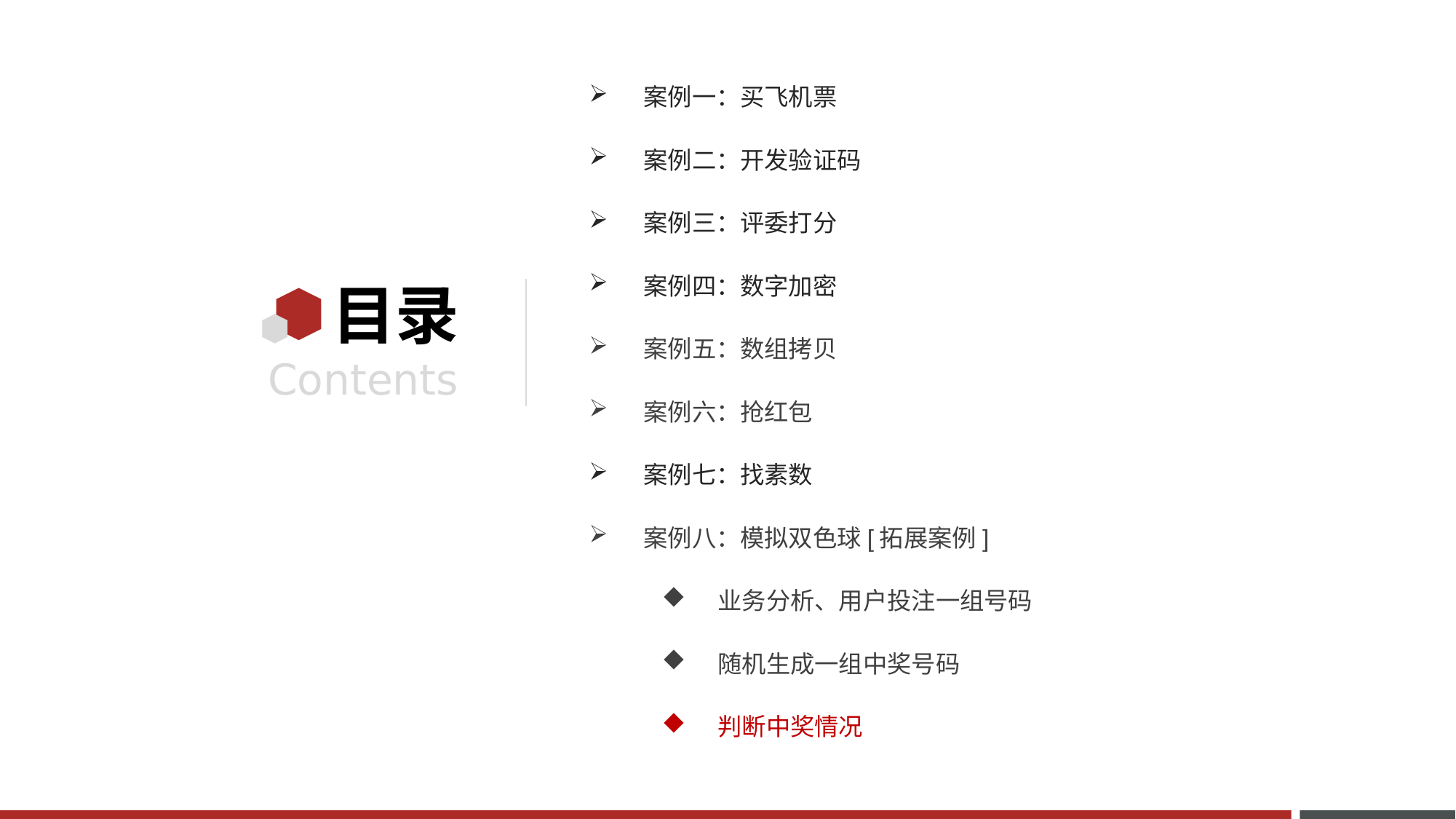

案例一：买飞机票
案例二：开发验证码
案例三：评委打分
案例四：数字加密
案例五：数组拷贝
案例六：抢红包
案例七：找素数
案例八：模拟双色球[拓展案例]
   业务分析、用户投注一组号码
   随机生成一组中奖号码
   判断中奖情况